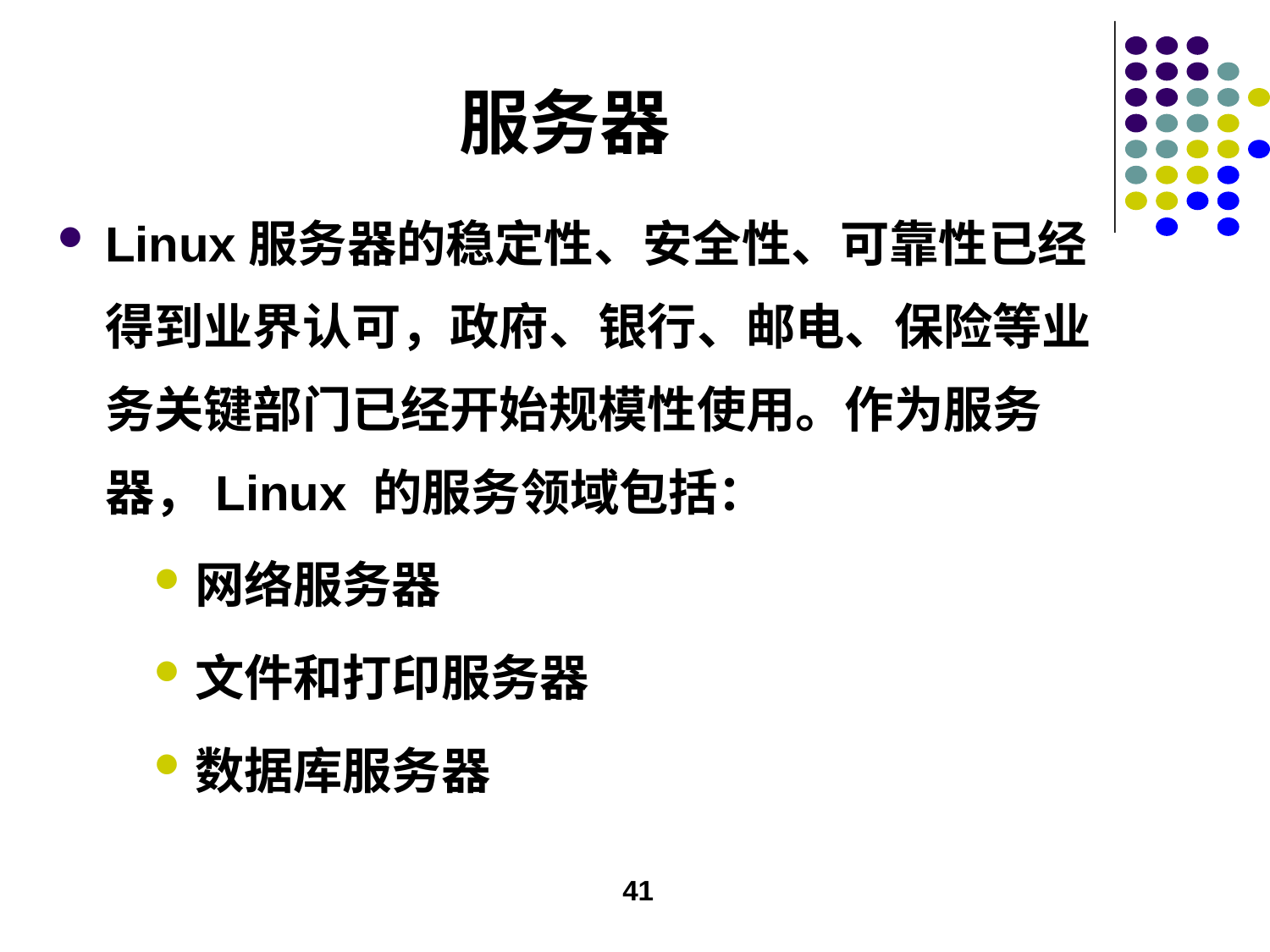

# 服务器
Linux服务器的稳定性、安全性、可靠性已经得到业界认可，政府、银行、邮电、保险等业务关键部门已经开始规模性使用。作为服务器，Linux 的服务领域包括：
网络服务器
文件和打印服务器
数据库服务器
41